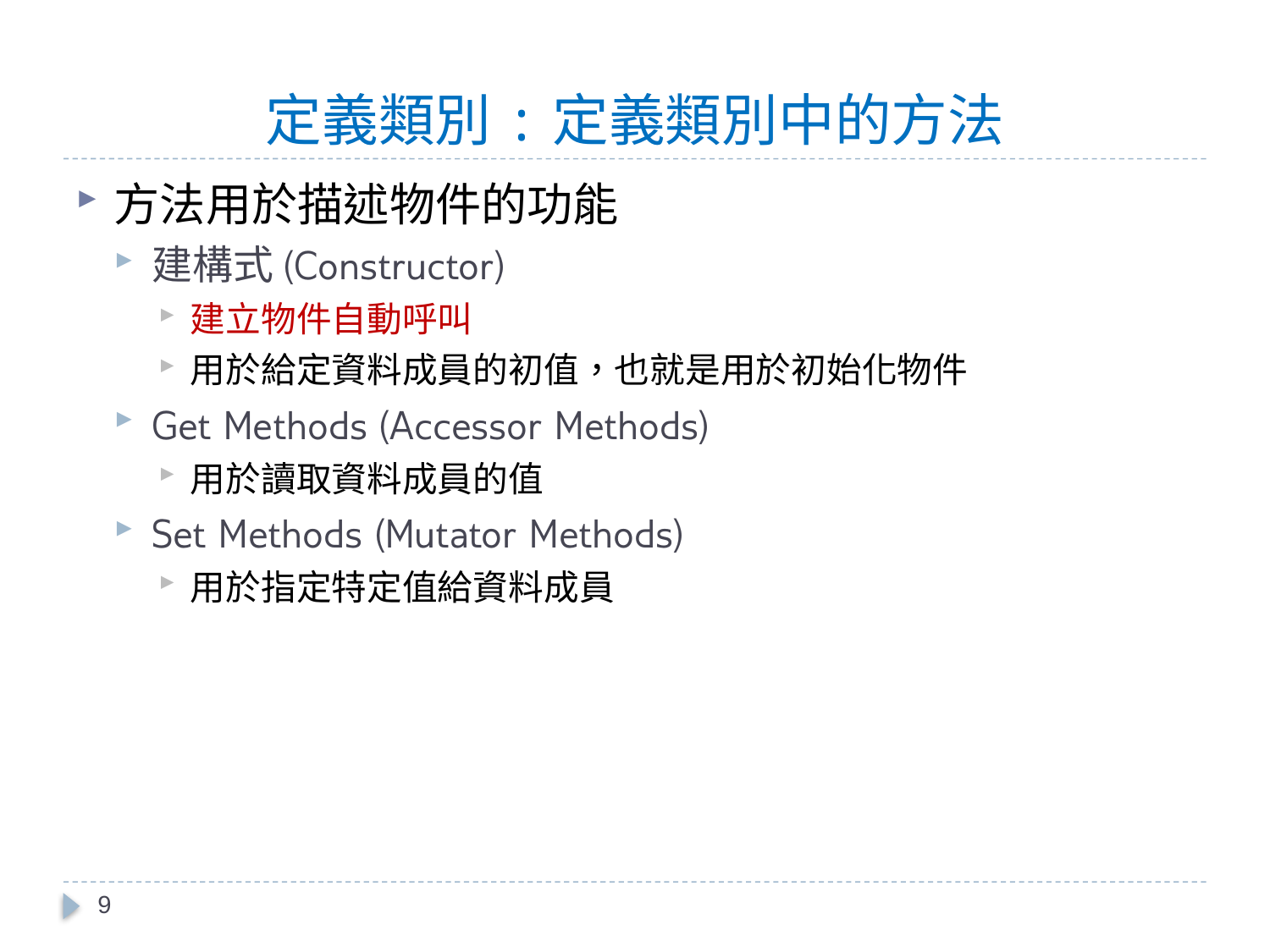

# 定義類別:定義類別中的方法
方法用於描述物件的功能
建構式(Constructor)
建立物件自動呼叫
用於給定資料成員的初值，也就是用於初始化物件
Get Methods (Accessor Methods)
用於讀取資料成員的值
Set Methods (Mutator Methods)
用於指定特定值給資料成員
9